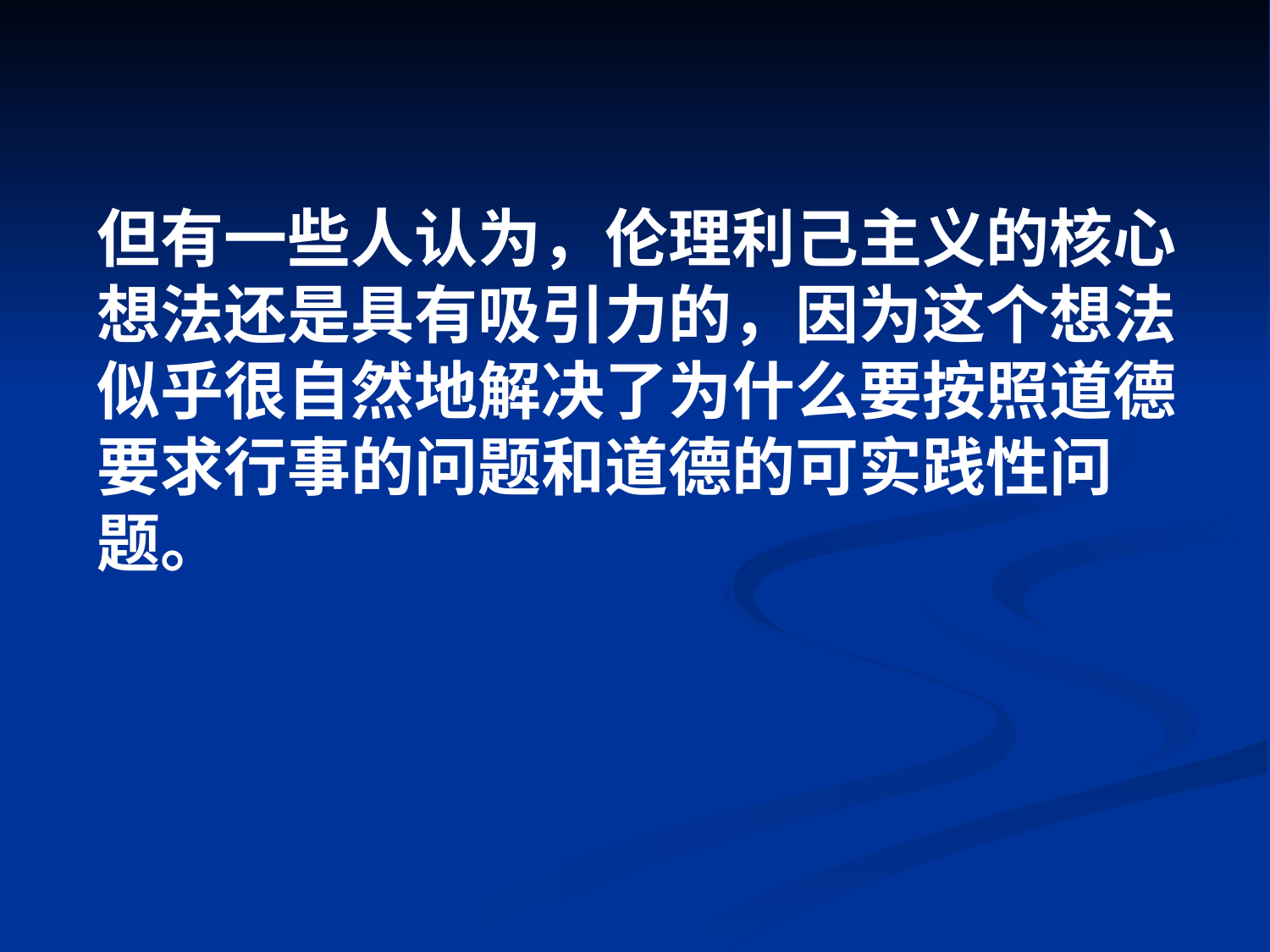

但有一些人认为，伦理利己主义的核心想法还是具有吸引力的，因为这个想法似乎很自然地解决了为什么要按照道德要求行事的问题和道德的可实践性问题。